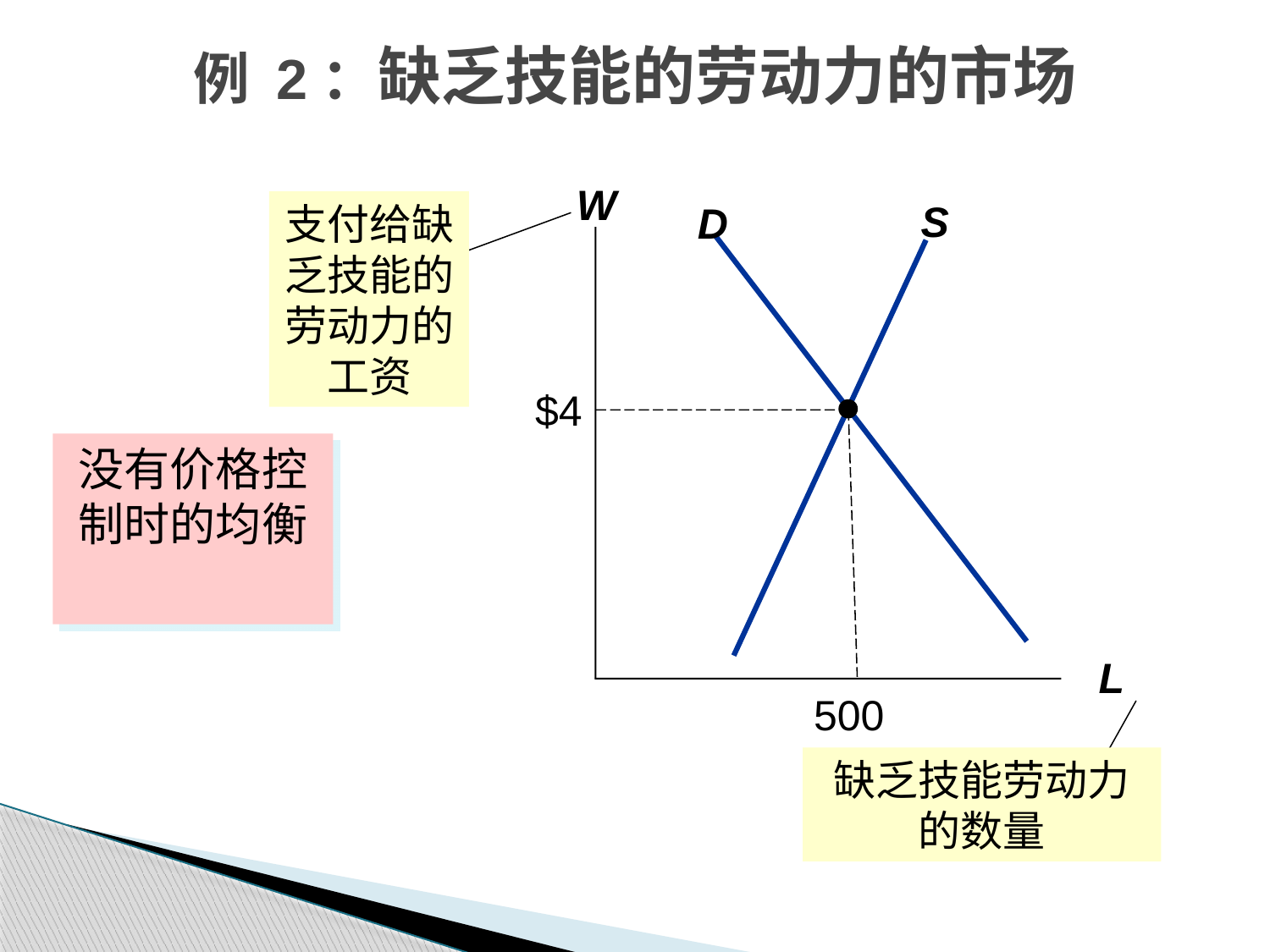

例 2：缺乏技能的劳动力的市场
W

L
S

D
支付给缺乏技能的劳动力的工资

$4

500
没有价格控制时的均衡

缺乏技能劳动力的数量